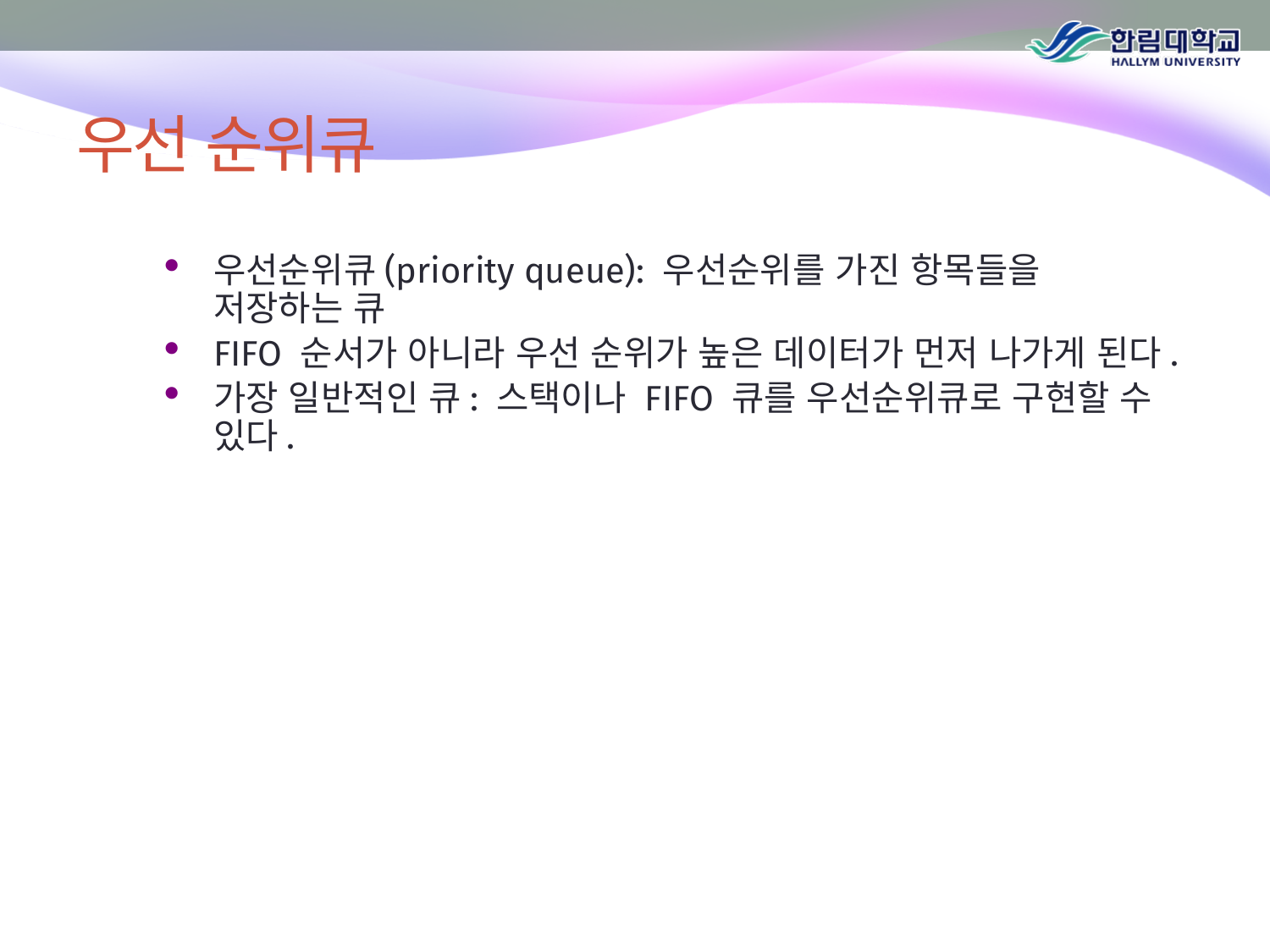

# 우선 순위큐
우선순위큐(priority queue): 우선순위를 가진 항목들을 저장하는 큐
FIFO 순서가 아니라 우선 순위가 높은 데이터가 먼저 나가게 된다.
가장 일반적인 큐: 스택이나 FIFO 큐를 우선순위큐로 구현할 수 있다.